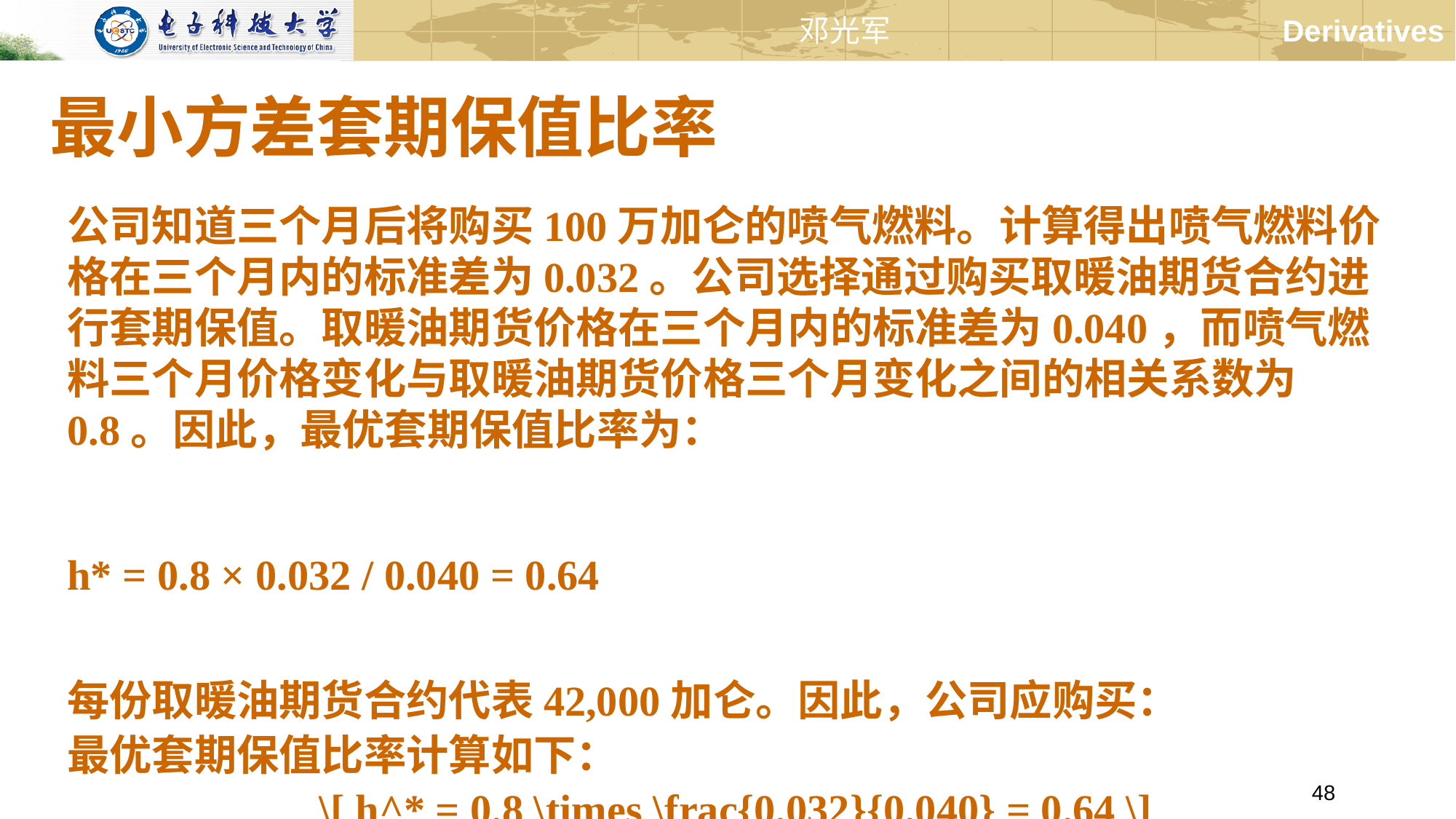

# 最小方差套期保值比率
公司知道三个月后将购买100万加仑的喷气燃料。计算得出喷气燃料价格在三个月内的标准差为0.032。公司选择通过购买取暖油期货合约进行套期保值。取暖油期货价格在三个月内的标准差为0.040，而喷气燃料三个月价格变化与取暖油期货价格三个月变化之间的相关系数为0.8。因此，最优套期保值比率为：

h* = 0.8 × 0.032 / 0.040 = 0.64

每份取暖油期货合约代表42,000加仑。因此，公司应购买：
最优套期保值比率计算如下：
\[ h^* = 0.8 \times \frac{0.032}{0.040} = 0.64 \]
一份加热油期货合约代表42,000加仑。因此，公司应购买的合约数量为：

合约数量 = 需要对冲的数量 / 每份合约代表的数量 × 最优套期保值比率
合约数量 = 1,000,000 / 42,000 × 0.64 ≈ 15.24

由于合约数量必须是整数，公司应购买 **15份** 加热油期货合约。
N*=0.64*1,000,000/42,000=15.2
合约。四舍五入到最接近的整数，需要15份合约。